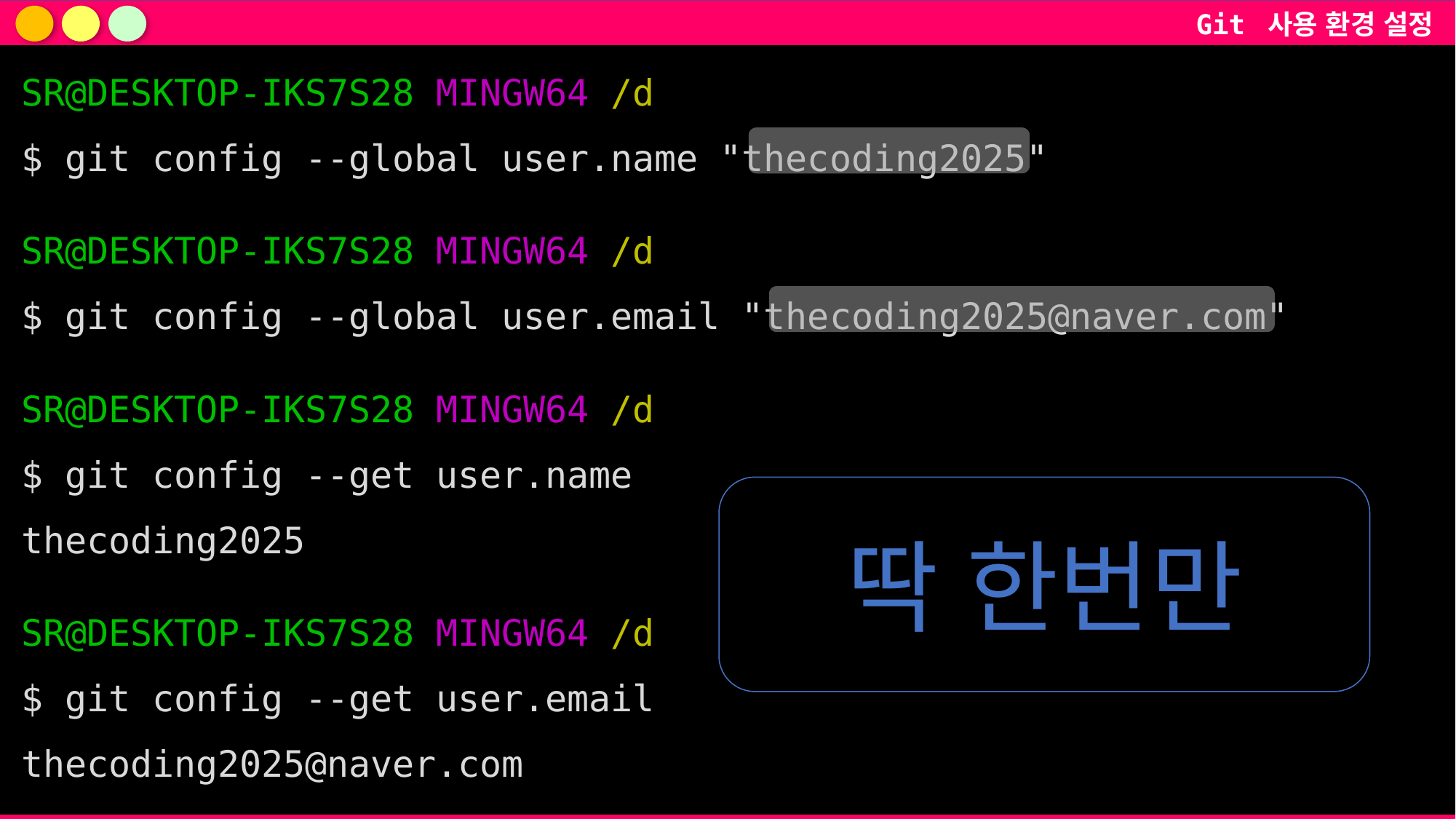

Git 사용 환경 설정
SR@DESKTOP-IKS7S28 MINGW64 /d
$ git config --global user.name "thecoding2025"

SR@DESKTOP-IKS7S28 MINGW64 /d
$ git config --global user.email "thecoding2025@naver.com"

SR@DESKTOP-IKS7S28 MINGW64 /d
$ git config --get user.name
thecoding2025

SR@DESKTOP-IKS7S28 MINGW64 /d
$ git config --get user.email
thecoding2025@naver.com

딱 한번만